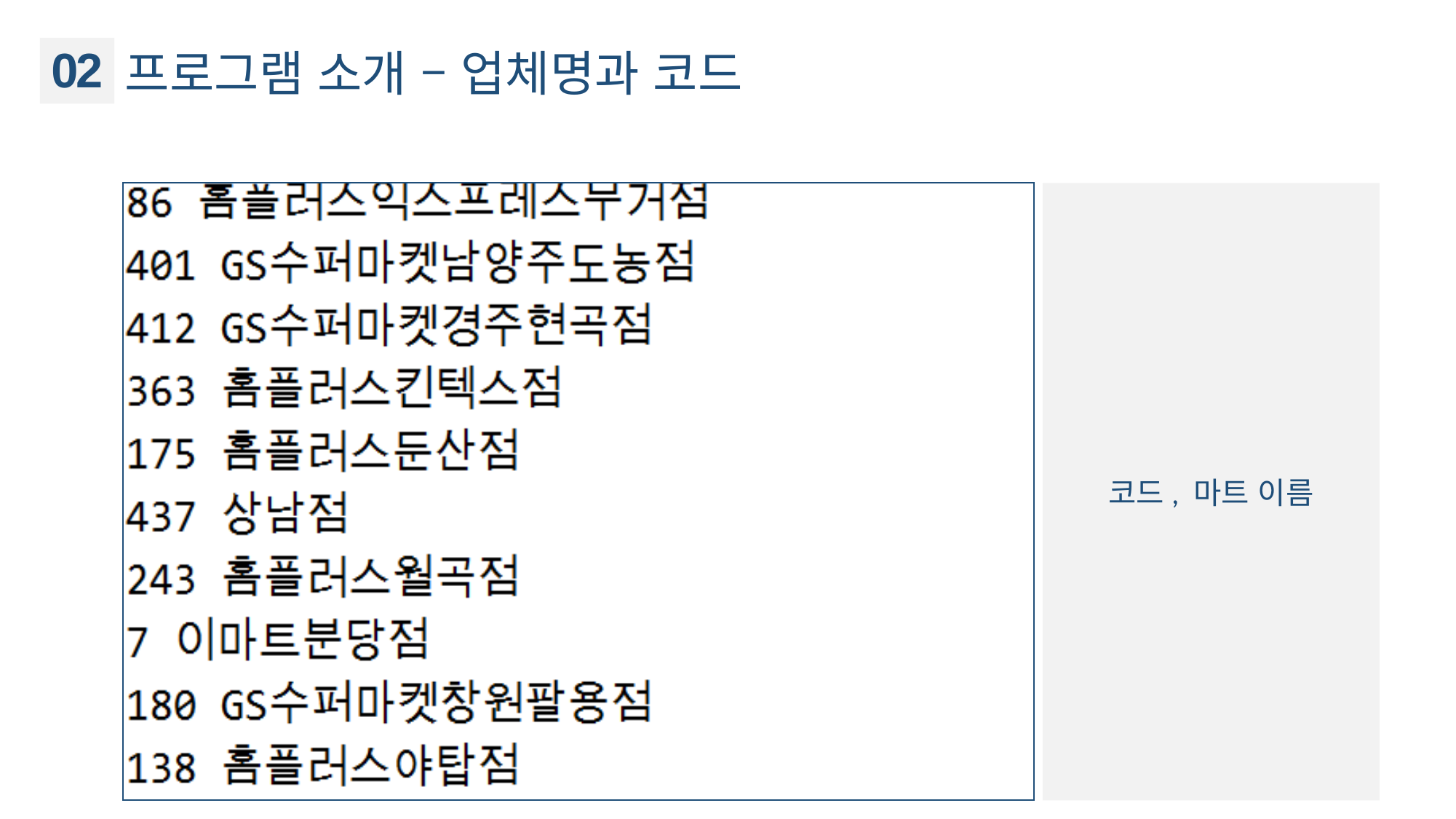

02

프로그램 소개 – 업체명과 코드

코드, 마트 이름